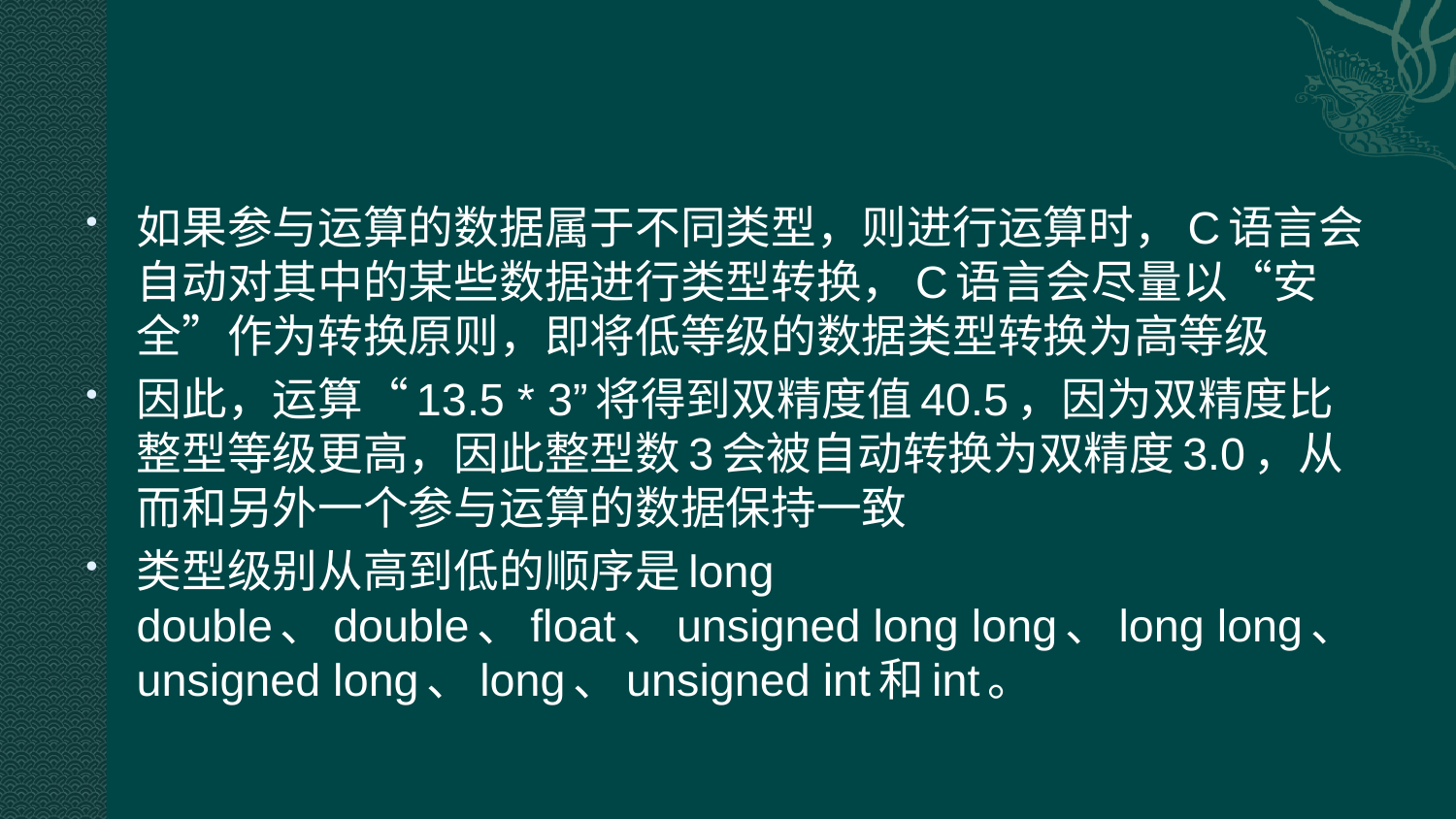

#
如果参与运算的数据属于不同类型，则进行运算时，C语言会自动对其中的某些数据进行类型转换，C语言会尽量以“安全”作为转换原则，即将低等级的数据类型转换为高等级
因此，运算“13.5 * 3”将得到双精度值40.5，因为双精度比整型等级更高，因此整型数3会被自动转换为双精度3.0，从而和另外一个参与运算的数据保持一致
类型级别从高到低的顺序是long double、double、float、unsigned long long、long long、unsigned long、long、unsigned int和int。